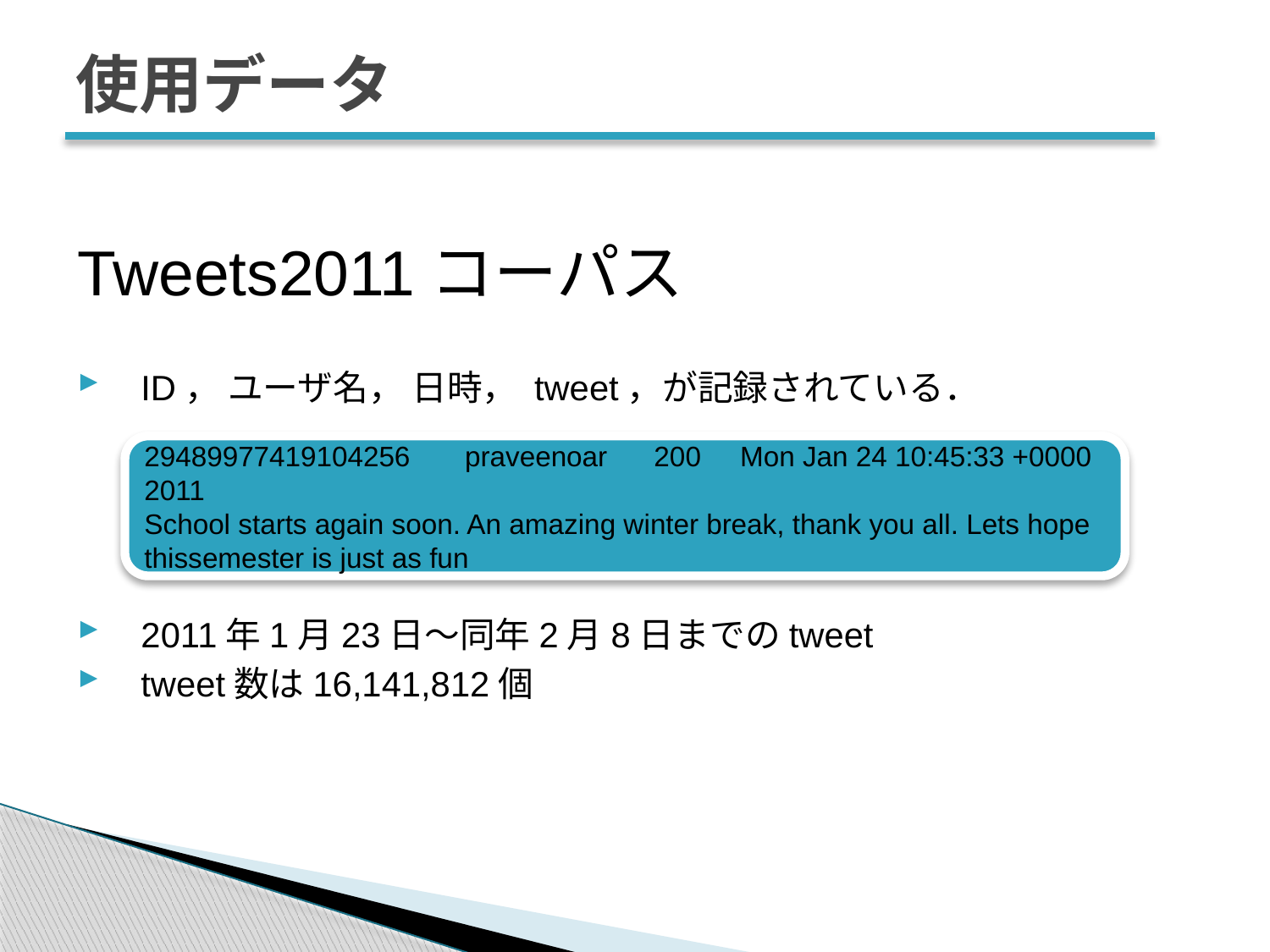

# 使用データ
Tweets2011コーパス

ID， ユーザ名， 日時， tweet，が記録されている．

2011年1月23日～同年2月8日までのtweet
tweet数は16,141,812個

29489977419104256       praveenoar      200     Mon Jan 24 10:45:33 +0000 2011
School starts again soon. An amazing winter break, thank you all. Lets hope thissemester is just as fun